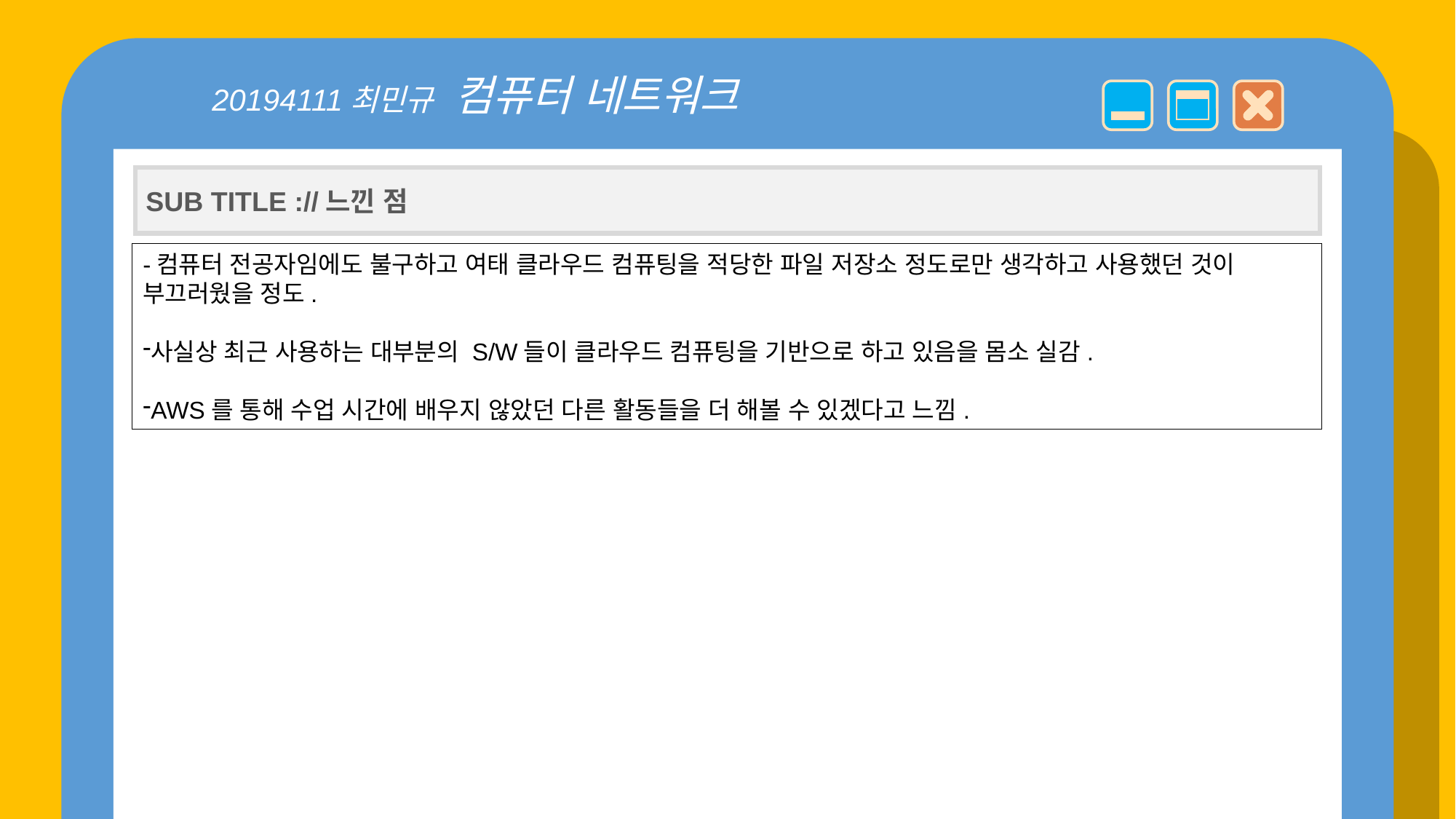

20194111최민규  컴퓨터 네트워크

SUB TITLE ://느낀 점
-컴퓨터 전공자임에도 불구하고 여태 클라우드 컴퓨팅을 적당한 파일 저장소 정도로만 생각하고 사용했던 것이
부끄러웠을 정도.

사실상 최근 사용하는 대부분의 S/W들이 클라우드 컴퓨팅을 기반으로 하고 있음을 몸소 실감.

AWS를 통해 수업 시간에 배우지 않았던 다른 활동들을 더 해볼 수 있겠다고 느낌.